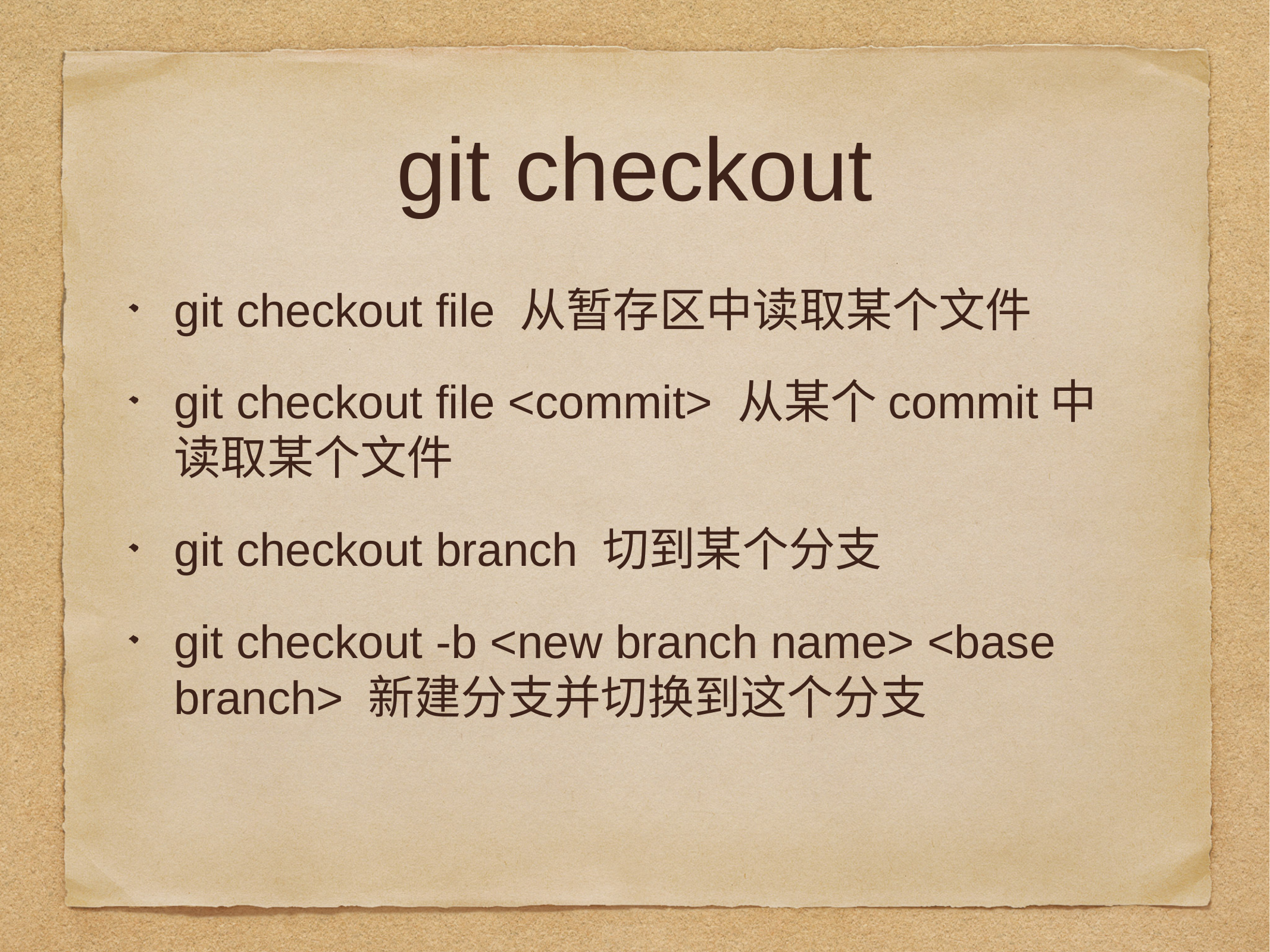

# git checkout
git checkout file 从暂存区中读取某个文件
git checkout file <commit> 从某个commit中读取某个文件
git checkout branch 切到某个分支
git checkout -b <new branch name> <base branch> 新建分支并切换到这个分支